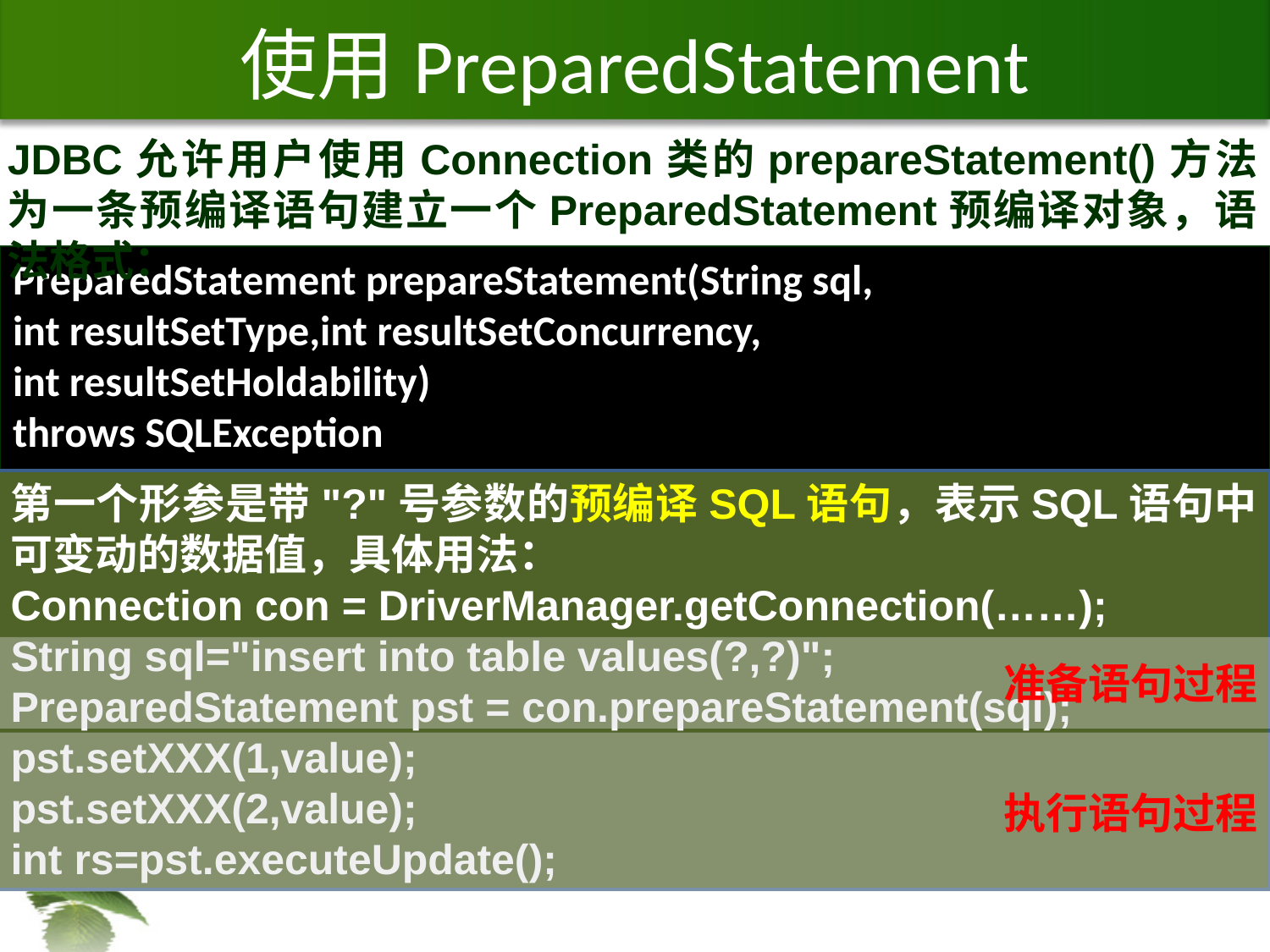

# 使用PreparedStatement
JDBC允许用户使用Connection类的prepareStatement()方法为一条预编译语句建立一个PreparedStatement预编译对象，语法格式：
PreparedStatement prepareStatement(String sql,
int resultSetType,int resultSetConcurrency,
int resultSetHoldability)
throws SQLException
第一个形参是带"?"号参数的预编译SQL语句，表示SQL语句中可变动的数据值，具体用法：
Connection con = DriverManager.getConnection(……);
String sql="insert into table values(?,?)";
PreparedStatement pst = con.prepareStatement(sql);
pst.setXXX(1,value);
pst.setXXX(2,value);
int rs=pst.executeUpdate();
准备语句过程
执行语句过程